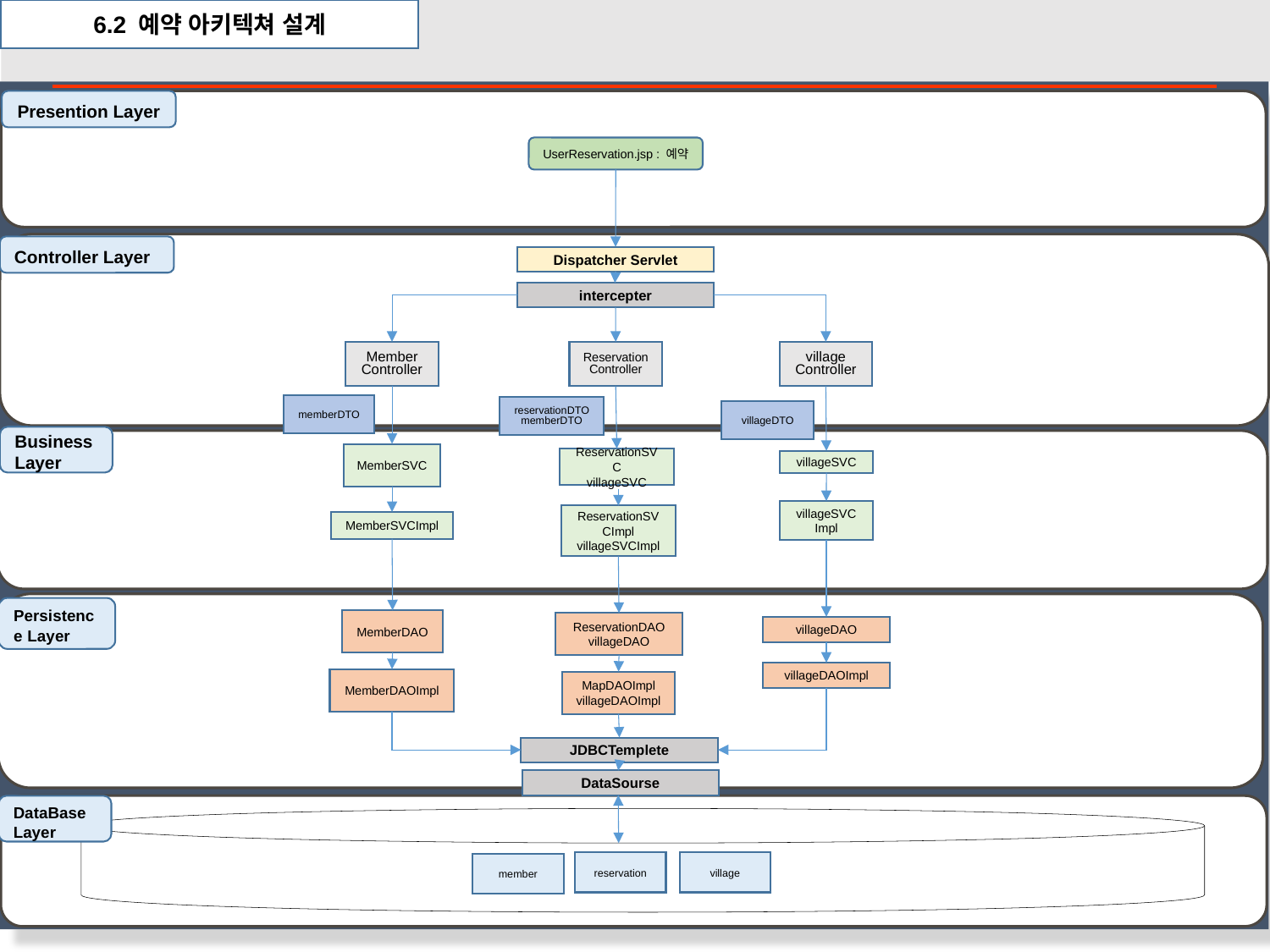

6.2 예약 아키텍쳐 설계

Presention Layer

UserReservation.jsp : 예약

Controller Layer

Dispatcher Servlet
intercepter
Member
Controller
Reservation
Controller
village
Controller
memberDTO
reservationDTO
memberDTO
villageDTO

Business Layer

MemberSVC
ReservationSVC
villageSVC
villageSVC
villageSVC
Impl
ReservationSVCImpl
villageSVCImpl
MemberSVCImpl

Persistence Layer

MemberDAO
ReservationDAO
villageDAO
villageDAO
villageDAOImpl
MemberDAOImpl
MapDAOImpl
villageDAOImpl
JDBCTemplete
DataSourse

DataBase Layer

reservation
village
member